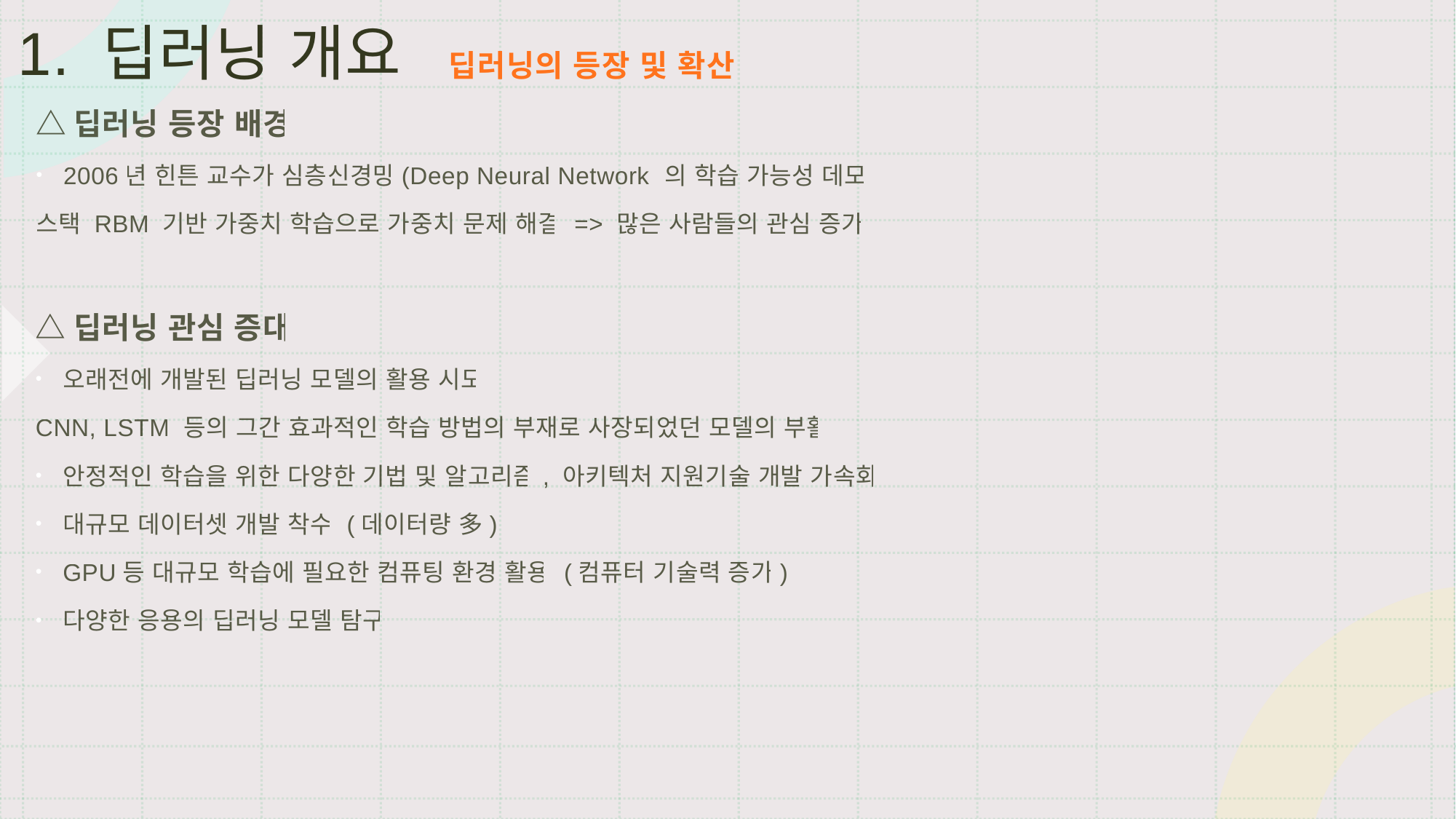

# 1. 딥러닝 개요
딥러닝의 등장 및 확산
△딥러닝 등장 배경
2006년 힌튼 교수가 심층신경망(Deep Neural Network)의 학습 가능성 데모
스택 RBM 기반 가중치 학습으로 가중치 문제 해결 => 많은 사람들의 관심 증가
△딥러닝 관심 증대
오래전에 개발된 딥러닝 모델의 활용 시도
CNN, LSTM 등의 그간 효과적인 학습 방법의 부재로 사장되었던 모델의 부활
안정적인 학습을 위한 다양한 기법 및 알고리즘, 아키텍처 지원기술 개발 가속화
대규모 데이터셋 개발 착수 (데이터량 多)
GPU등 대규모 학습에 필요한 컴퓨팅 환경 활용 (컴퓨터 기술력 증가)
다양한 응용의 딥러닝 모델 탐구